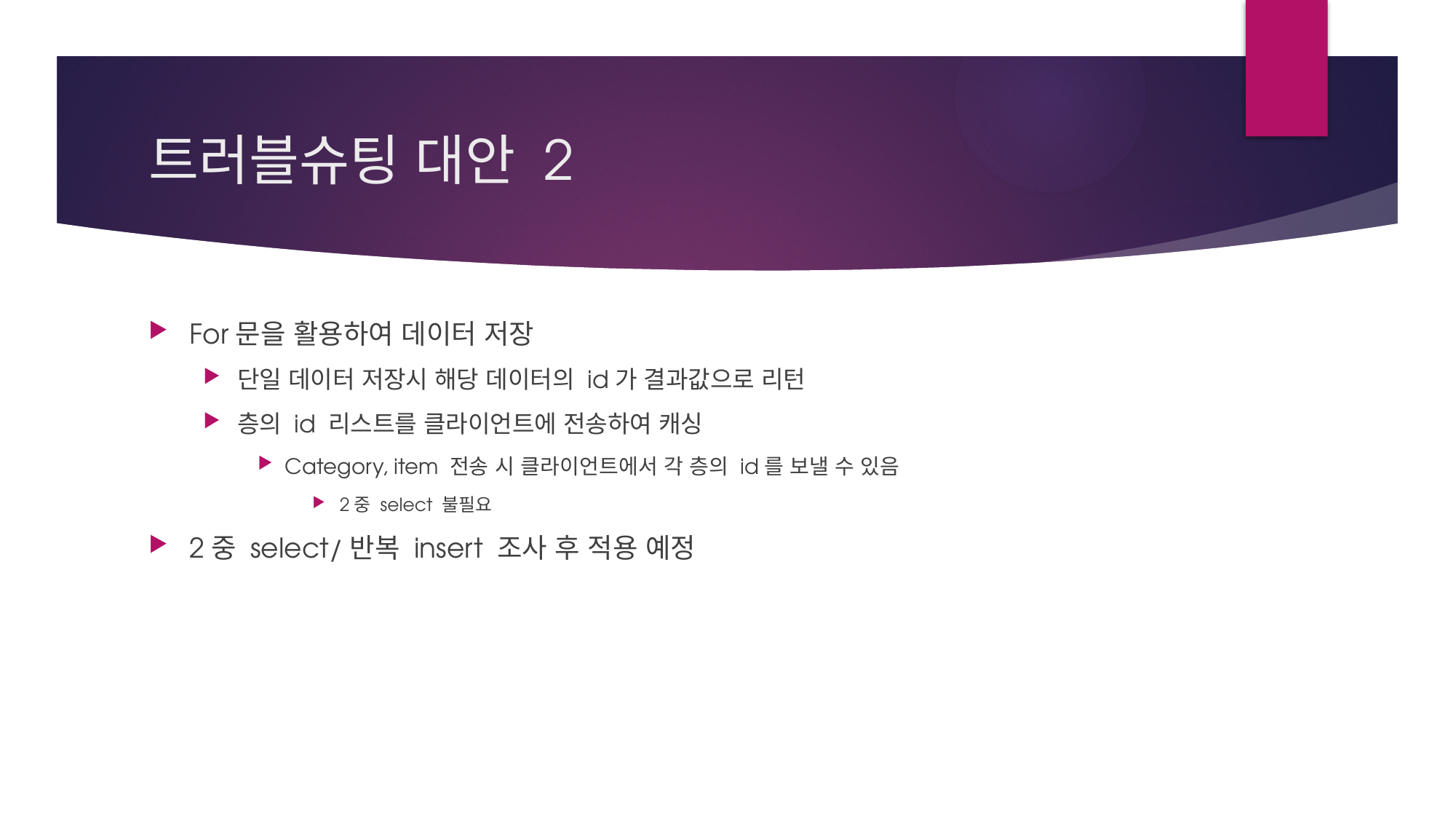

# 트러블슈팅 대안 2
For문을 활용하여 데이터 저장
단일 데이터 저장시 해당 데이터의 id가 결과값으로 리턴
층의 id 리스트를 클라이언트에 전송하여 캐싱
Category, item 전송 시 클라이언트에서 각 층의 id를 보낼 수 있음
2중 select 불필요
2중 select/반복 insert 조사 후 적용 예정